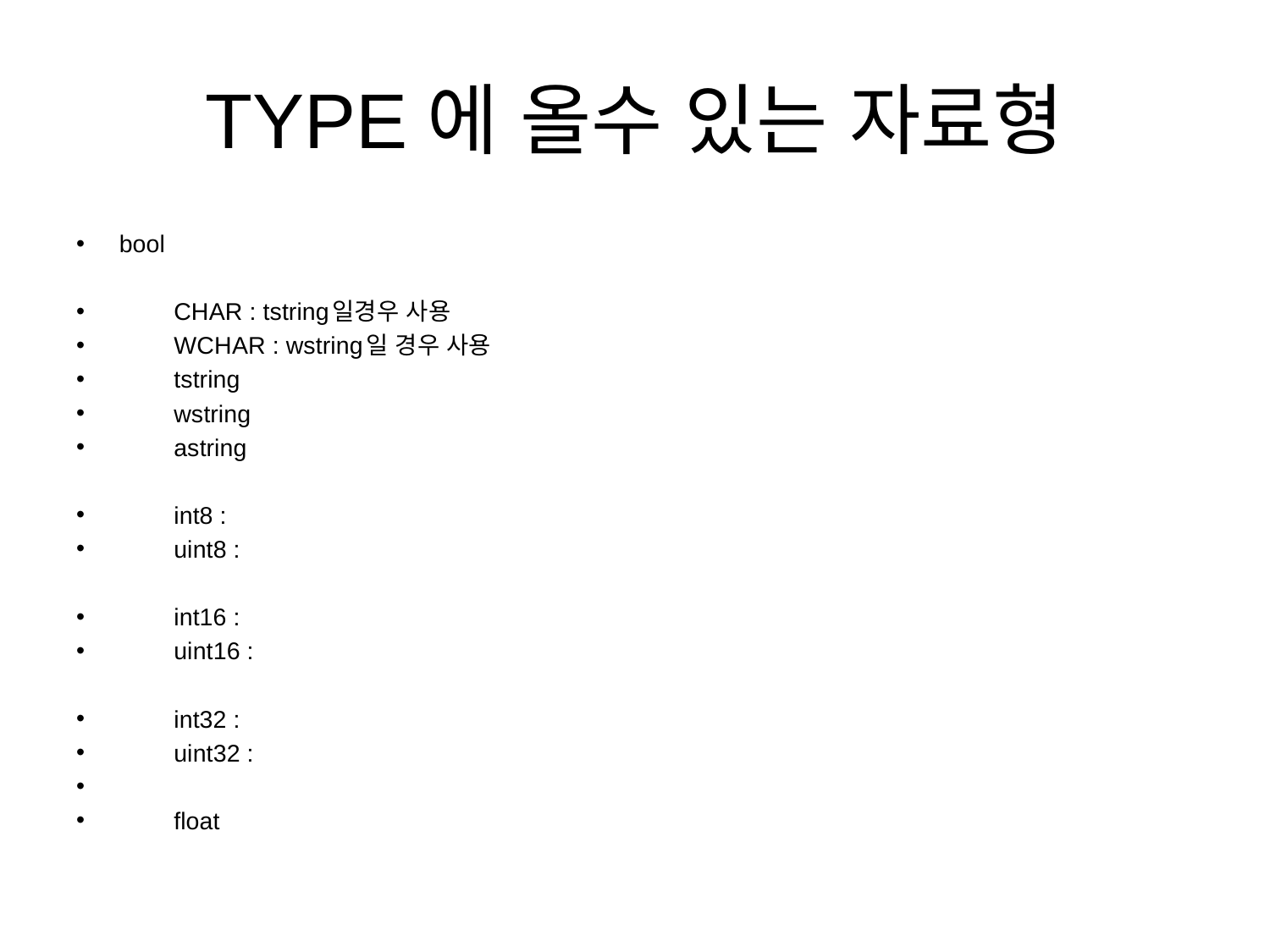

# TYPE에 올수 있는 자료형
bool

			CHAR : tstring일경우 사용
			WCHAR : wstring일 경우 사용
			tstring
			wstring
			astring

			int8 :
			uint8 :

			int16 :
			uint16 :

			int32 :
			uint32 :

			float